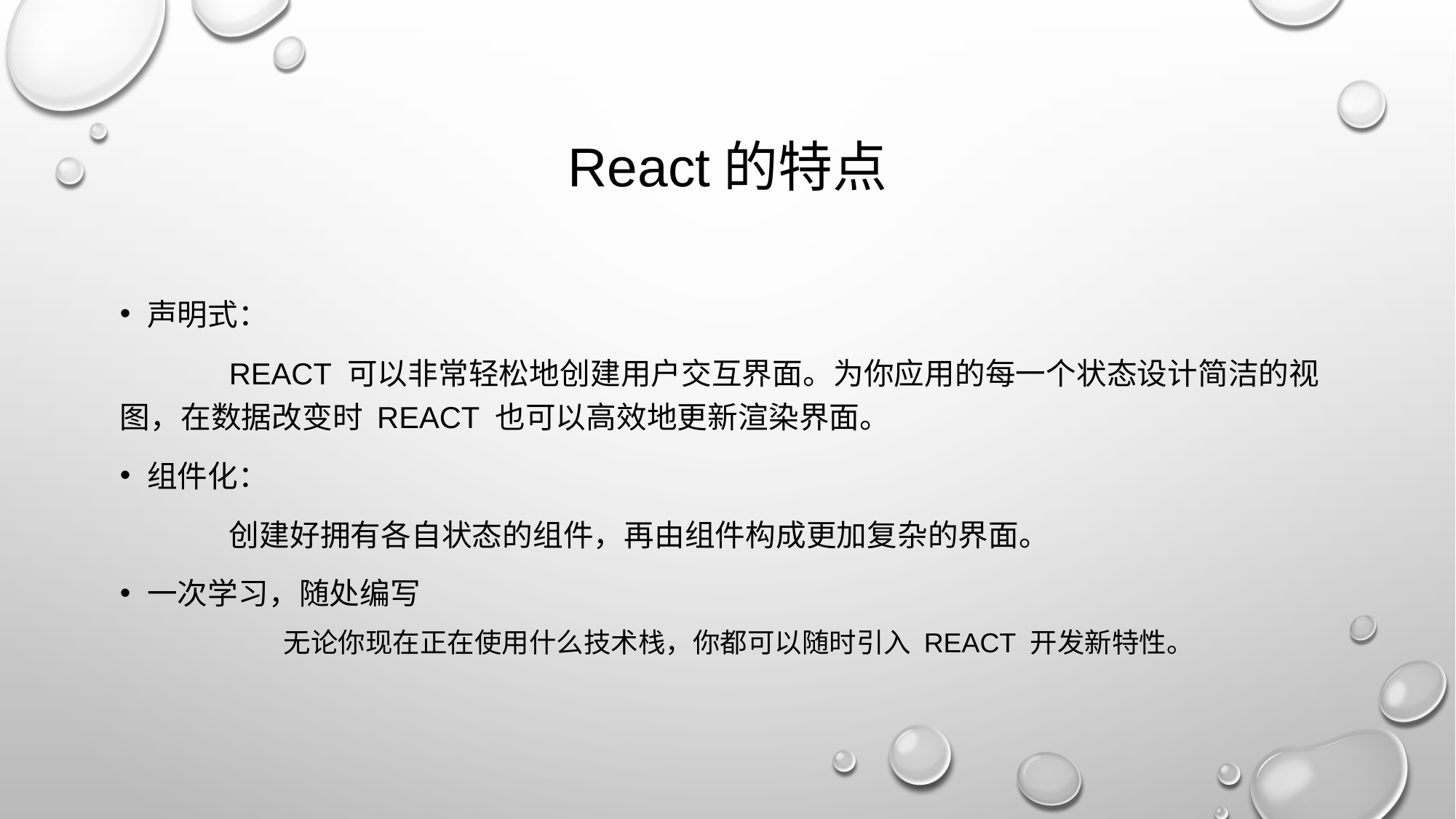

# React的特点
声明式：
	React 可以非常轻松地创建用户交互界面。为你应用的每一个状态设计简洁的视图，在数据改变时 React 也可以高效地更新渲染界面。
组件化：
	创建好拥有各自状态的组件，再由组件构成更加复杂的界面。
一次学习，随处编写
	无论你现在正在使用什么技术栈，你都可以随时引入 React 开发新特性。